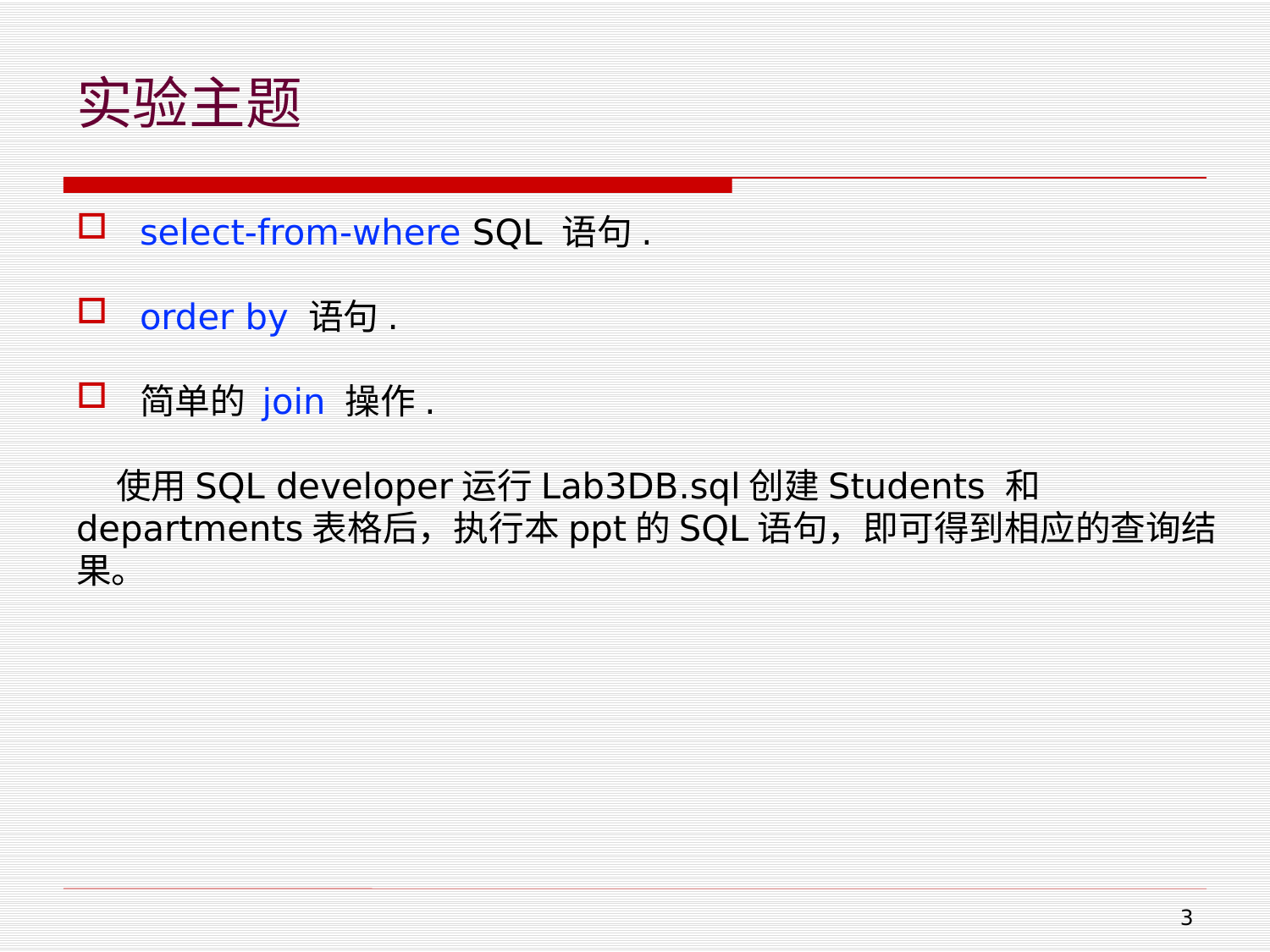

# 实验主题
select-from-where SQL 语句.
order by 语句.
简单的 join 操作.
    使用SQL developer运行Lab3DB.sql创建Students 和 departments表格后，执行本ppt的SQL语句，即可得到相应的查询结果。
3